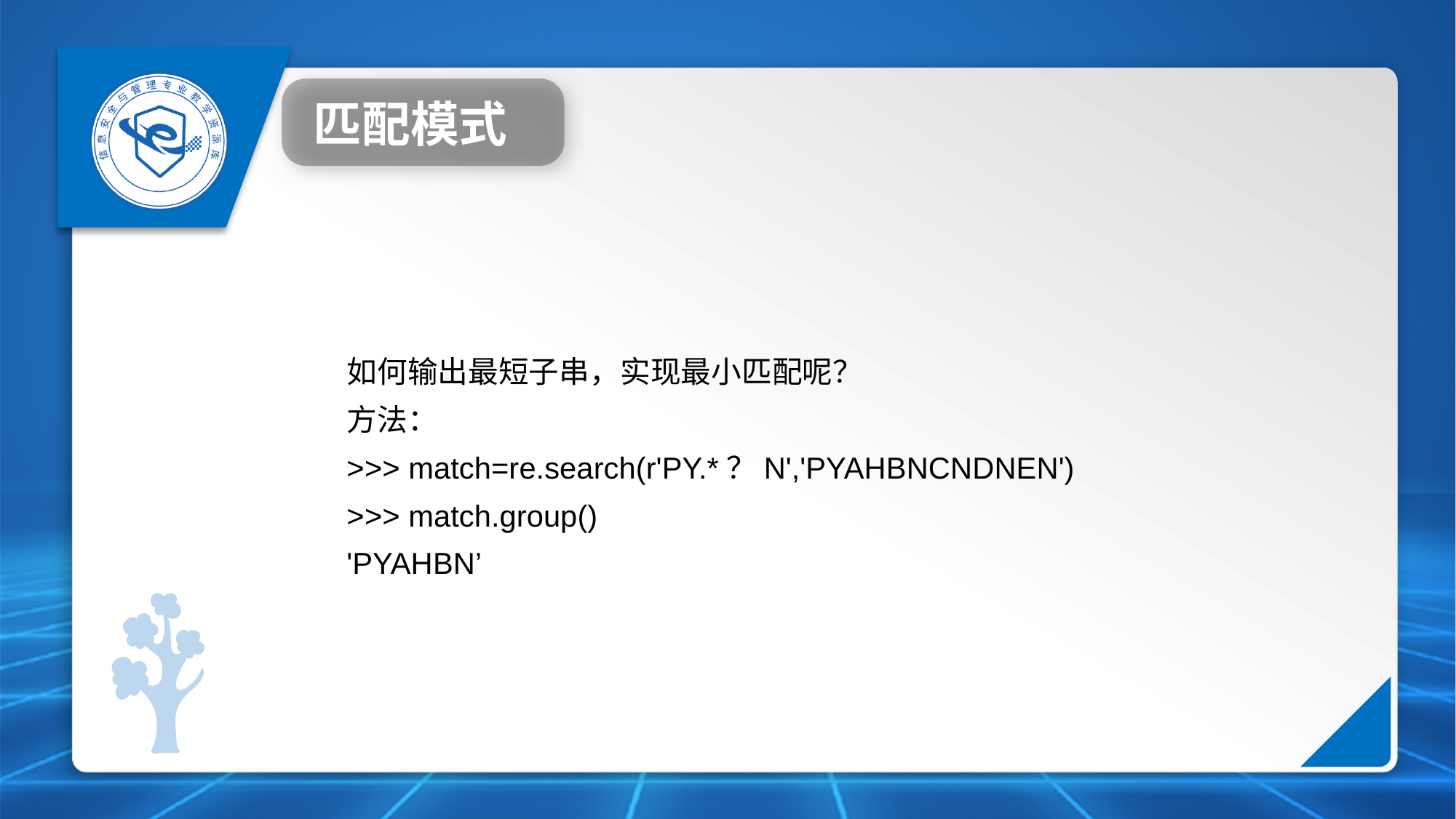

匹配模式
如何输出最短子串，实现最小匹配呢？
方法：
>>> match=re.search(r'PY.*？N','PYAHBNCNDNEN')
>>> match.group()
'PYAHBN’